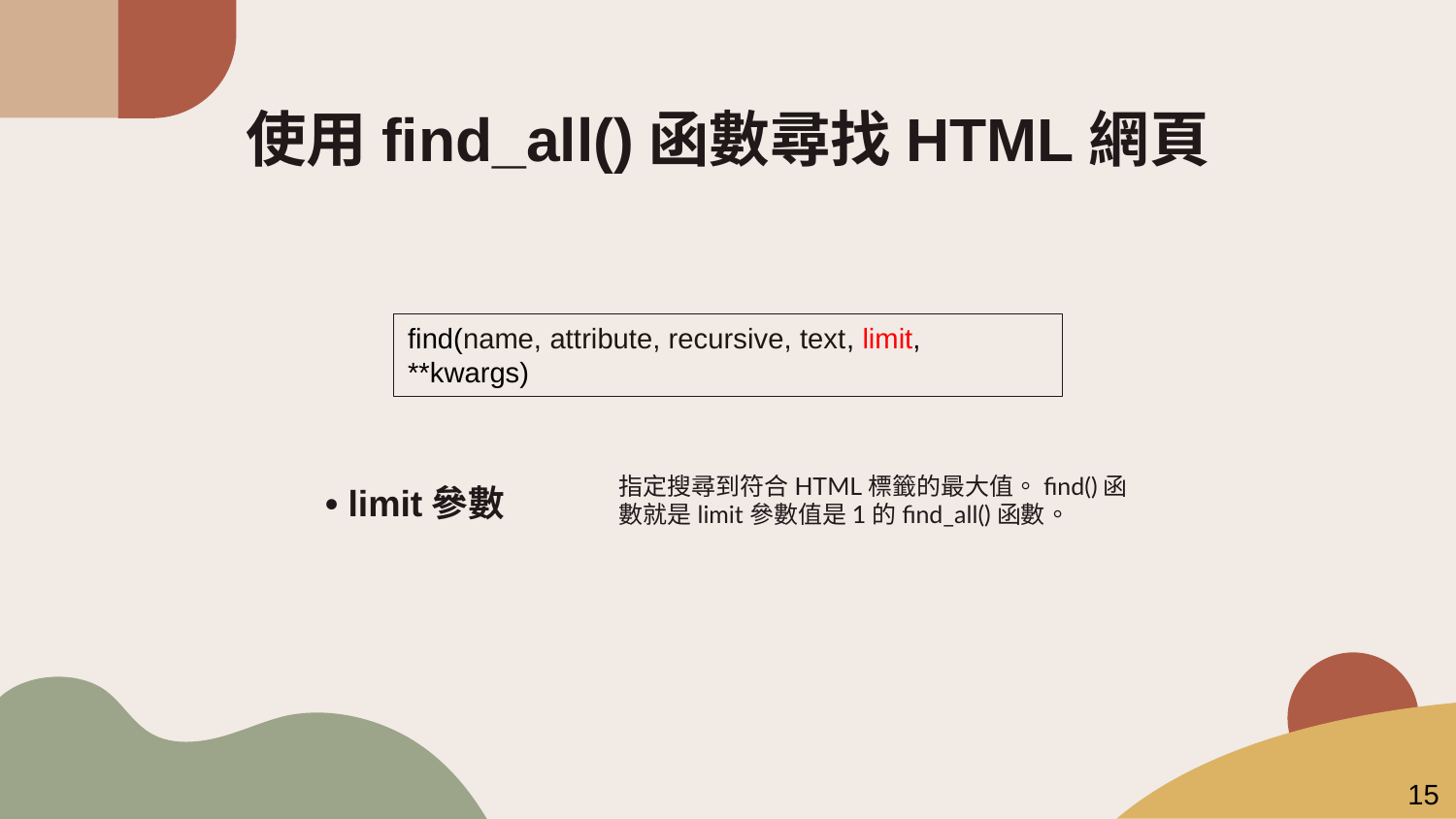

# 使用find_all()函數尋找HTML網頁
find(name, attribute, recursive, text, limit,  **kwargs)
指定搜尋到符合HTML標籤的最大值。find()函數就是limit參數值是1的find_all()函數。
• limit參數
15